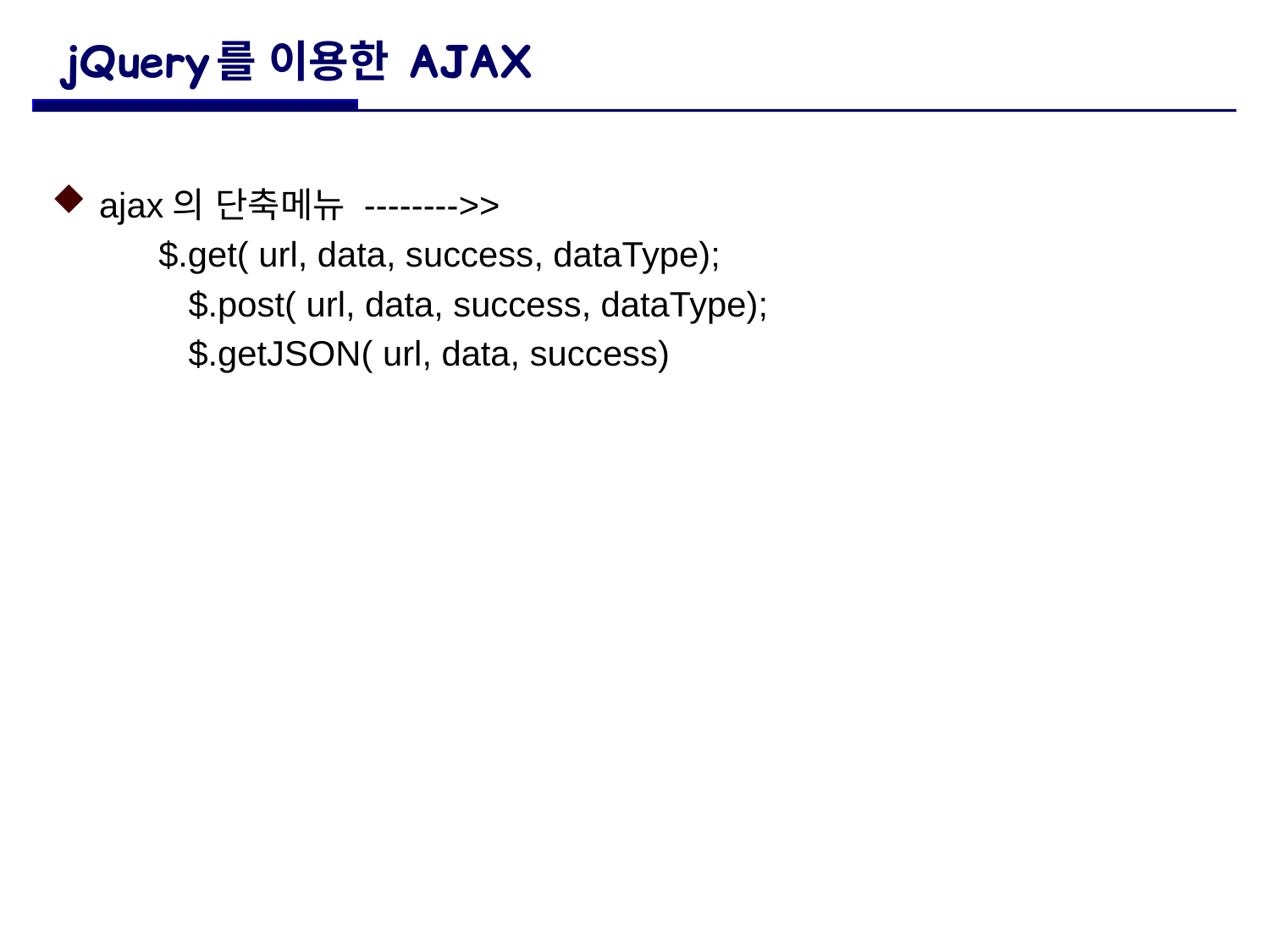

# jQuery를 이용한 AJAX
ajax의 단축메뉴 -------->>
           $.get( url, data, success, dataType);
	 $.post( url, data, success, dataType);
	 $.getJSON( url, data, success)